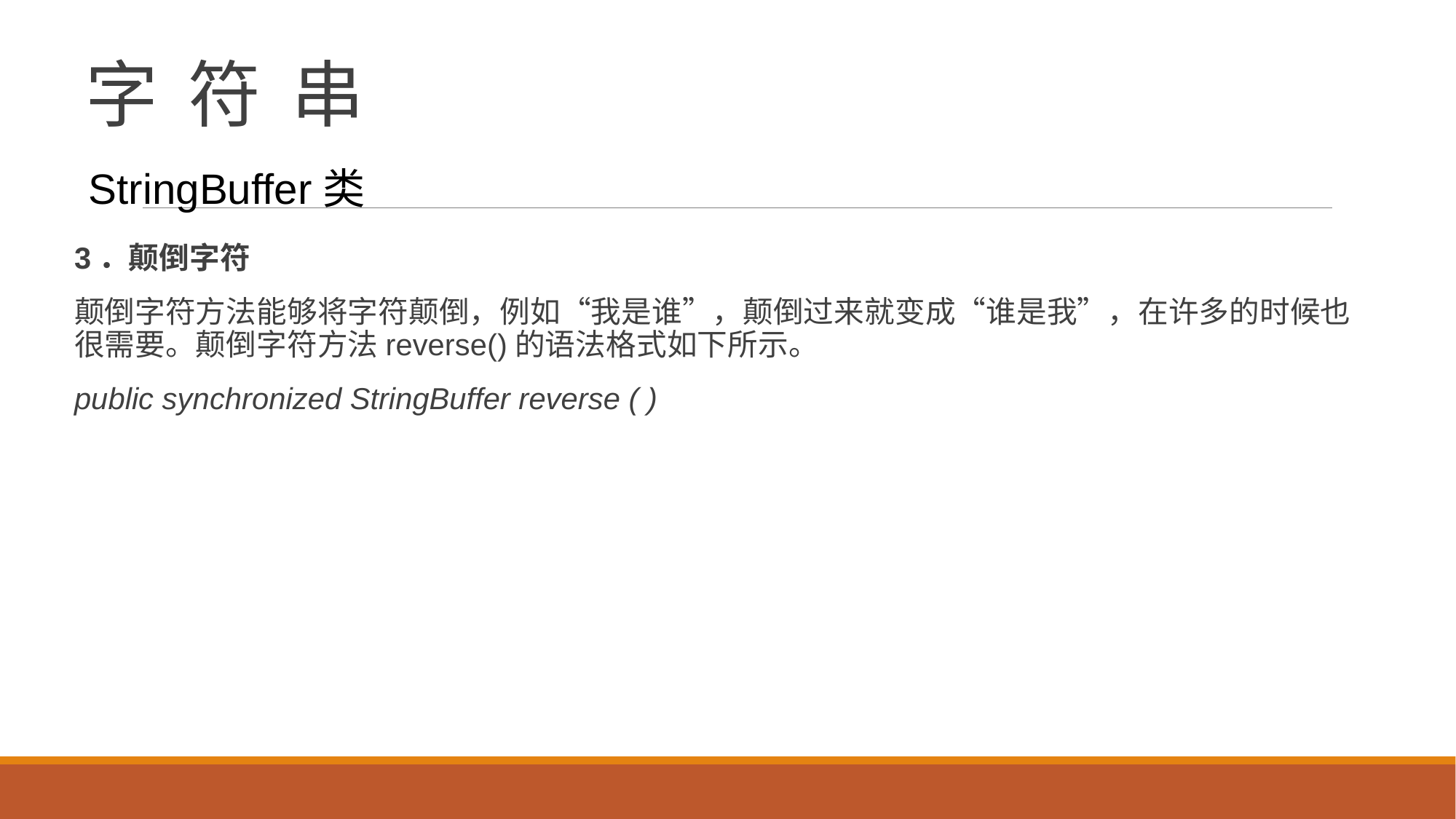

# 字  符  串
StringBuffer类
3．颠倒字符
颠倒字符方法能够将字符颠倒，例如“我是谁”，颠倒过来就变成“谁是我”，在许多的时候也很需要。颠倒字符方法reverse()的语法格式如下所示。
public synchronized StringBuffer reverse ( )